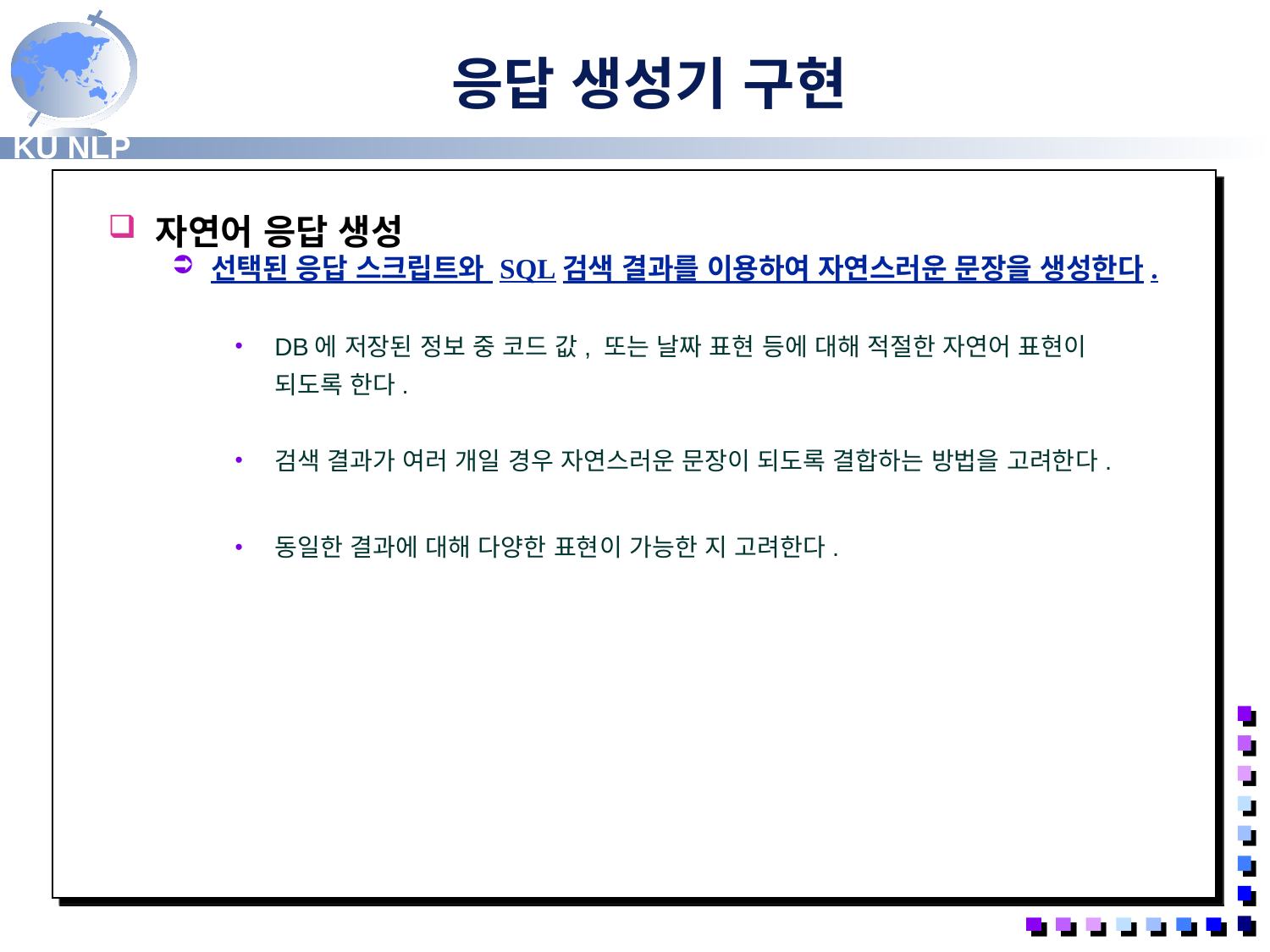

응답 생성기 구현
자연어 응답 생성
선택된 응답 스크립트와 SQL검색 결과를 이용하여 자연스러운 문장을 생성한다.

DB에 저장된 정보 중 코드 값, 또는 날짜 표현 등에 대해 적절한 자연어 표현이 되도록 한다.

검색 결과가 여러 개일 경우 자연스러운 문장이 되도록 결합하는 방법을 고려한다.

동일한 결과에 대해 다양한 표현이 가능한 지 고려한다.